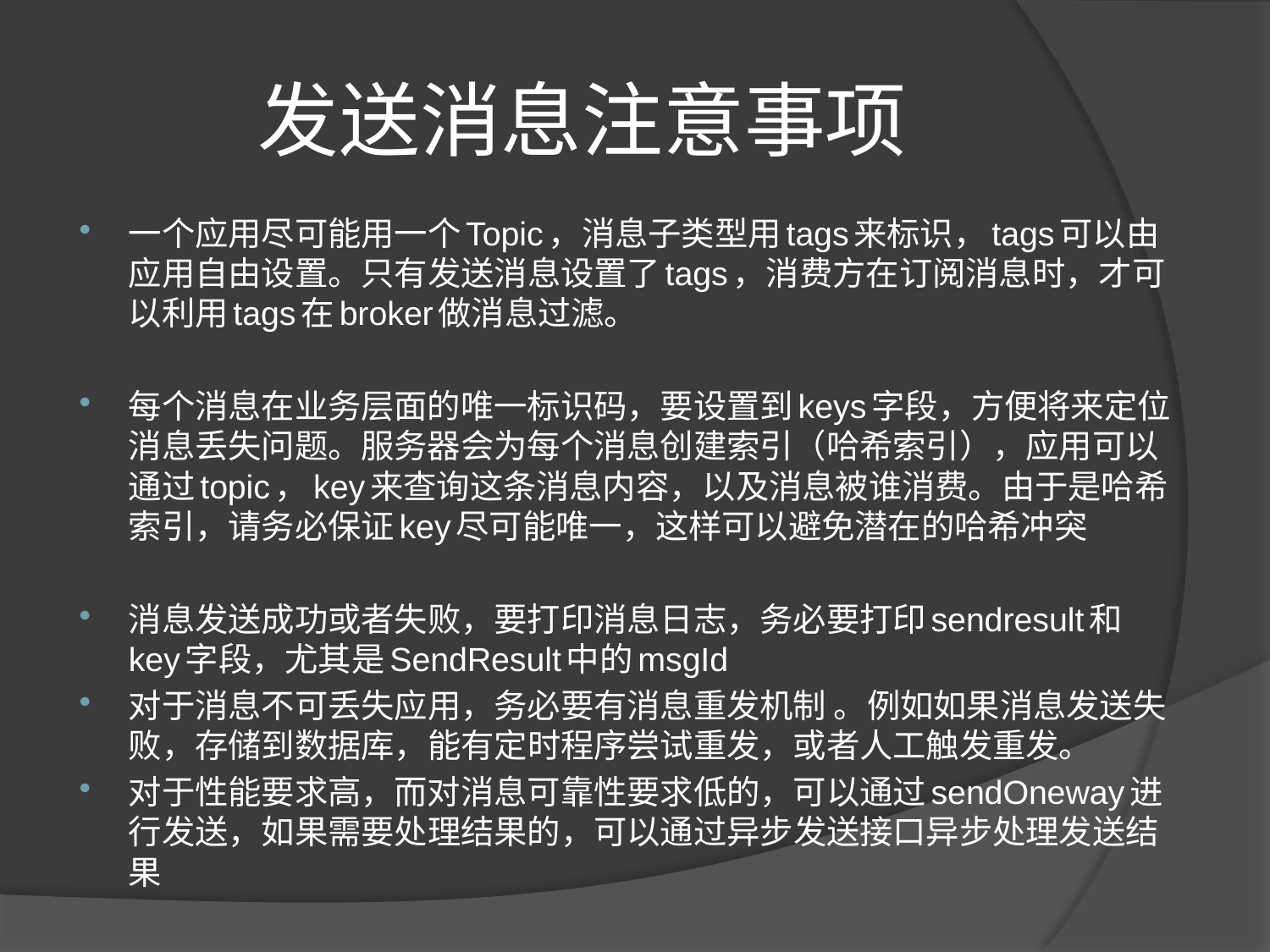

# 发送消息注意事项
一个应用尽可能用一个Topic，消息子类型用tags来标识，tags可以由应用自由设置。只有发送消息设置了tags，消费方在订阅消息时，才可以利用tags在broker做消息过滤。

每个消息在业务层面的唯一标识码，要设置到keys字段，方便将来定位消息丢失问题。服务器会为每个消息创建索引（哈希索引），应用可以通过topic，key来查询这条消息内容，以及消息被谁消费。由于是哈希索引，请务必保证key尽可能唯一，这样可以避免潜在的哈希冲突

消息发送成功或者失败，要打印消息日志，务必要打印sendresult和key字段，尤其是SendResult中的msgId
对于消息不可丢失应用，务必要有消息重发机制 。例如如果消息发送失败，存储到数据库，能有定时程序尝试重发，或者人工触发重发。
对于性能要求高，而对消息可靠性要求低的，可以通过sendOneway进行发送，如果需要处理结果的，可以通过异步发送接口异步处理发送结果